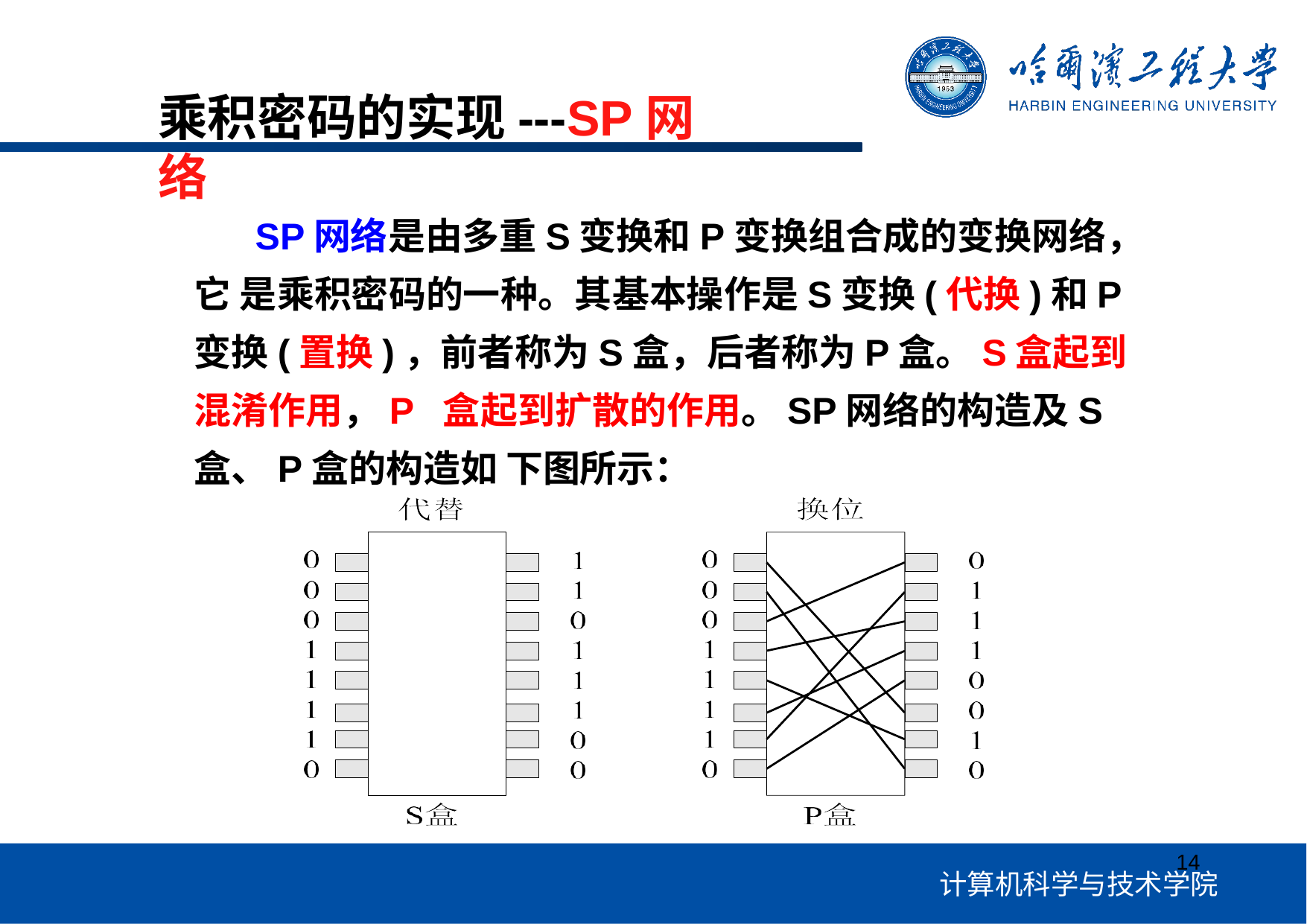

# 乘积密码的实现---SP网络
SP网络是由多重S变换和P变换组合成的变换网络，它 是乘积密码的一种。其基本操作是S变换(代换)和P变换(置换)，前者称为S盒，后者称为P盒。S盒起到混淆作用，P  盒起到扩散的作用。SP网络的构造及S盒、P盒的构造如 下图所示：

14